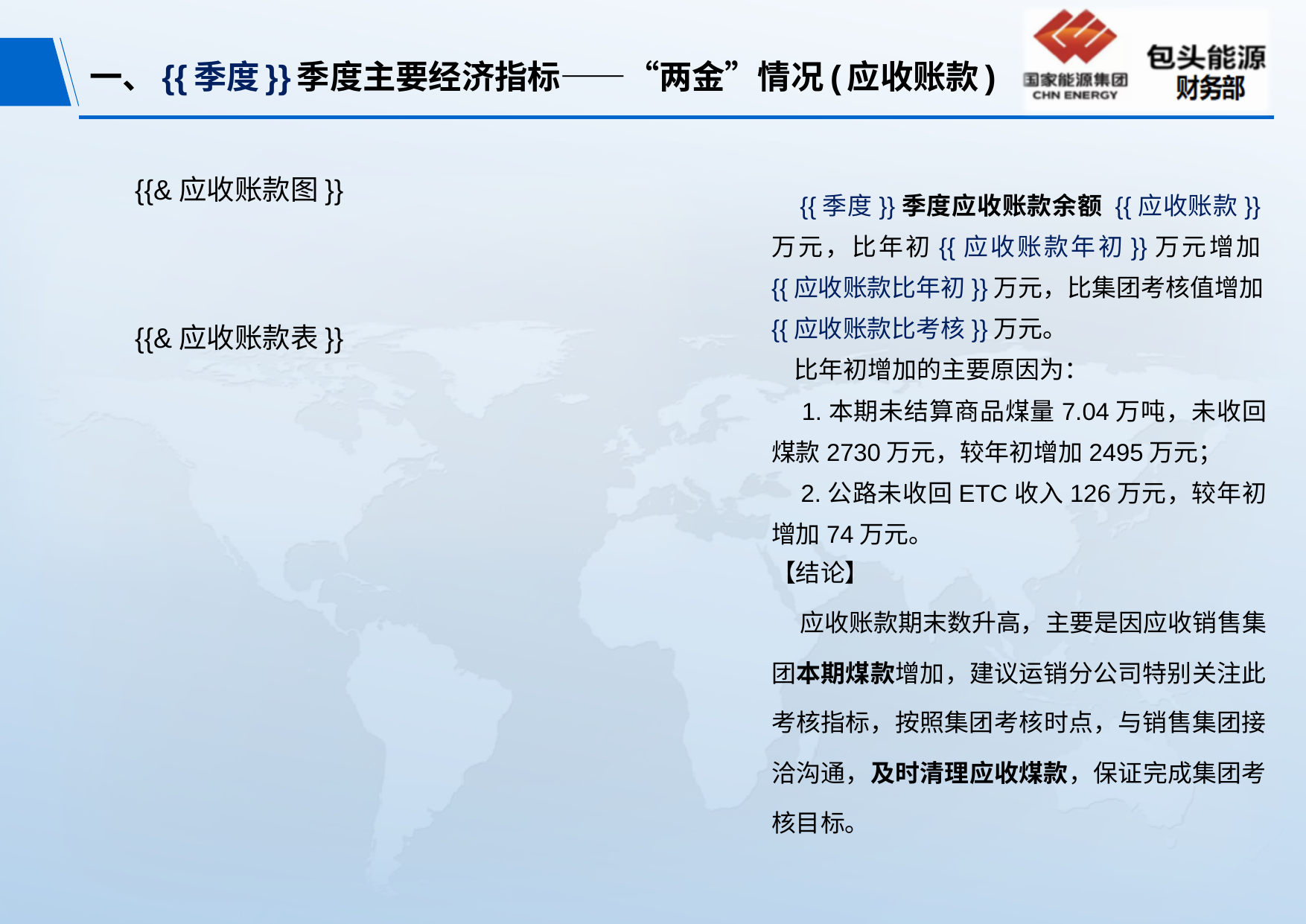

# 一、{{季度}}季度主要经济指标——“两金”情况(应收账款)
{{&应收账款图}}
    {{季度}}季度应收账款余额 {{应收账款}}万元，比年初{{应收账款年初}}万元增加{{应收账款比年初}}万元，比集团考核值增加{{应收账款比考核}}万元。
   比年初增加的主要原因为：
    1.本期未结算商品煤量7.04万吨，未收回煤款2730万元，较年初增加2495万元；
    2.公路未收回ETC收入126万元，较年初增加74万元。
{{&应收账款表}}
【结论】
    应收账款期末数升高，主要是因应收销售集团本期煤款增加，建议运销分公司特别关注此考核指标，按照集团考核时点，与销售集团接洽沟通，及时清理应收煤款，保证完成集团考核目标。
25